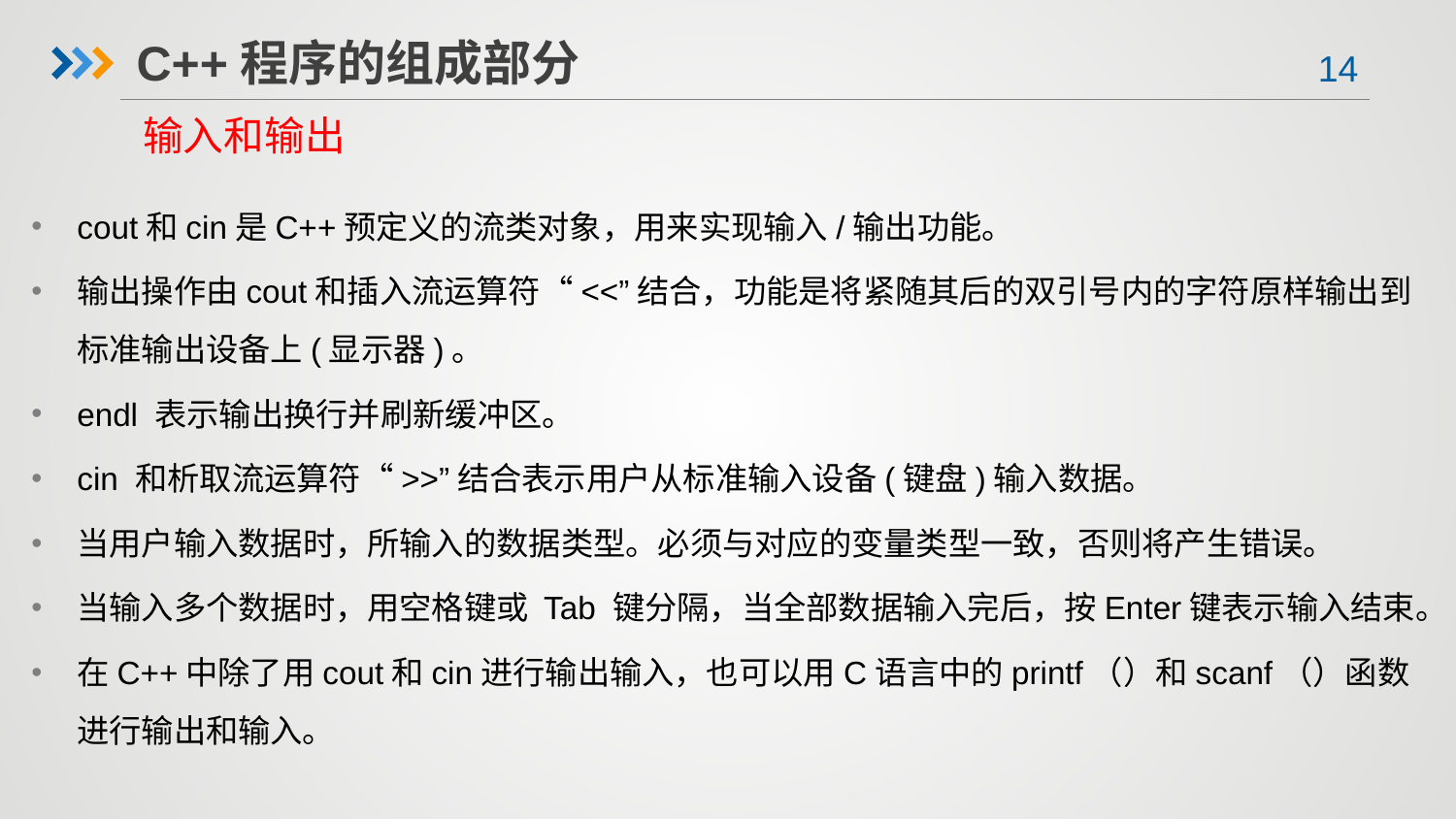

C++程序的组成部分
输入和输出
cout和cin是C++预定义的流类对象，用来实现输入/输出功能。
输出操作由cout和插入流运算符“<<”结合，功能是将紧随其后的双引号内的字符原样输出到标准输出设备上(显示器)。
endl 表示输出换行并刷新缓冲区。
cin 和析取流运算符“>>”结合表示用户从标准输入设备(键盘)输入数据。
当用户输入数据时，所输入的数据类型。必须与对应的变量类型一致，否则将产生错误。
当输入多个数据时，用空格键或 Tab 键分隔，当全部数据输入完后，按Enter键表示输入结束。
在C++中除了用cout和cin进行输出输入，也可以用C语言中的printf（）和scanf（）函数进行输出和输入。